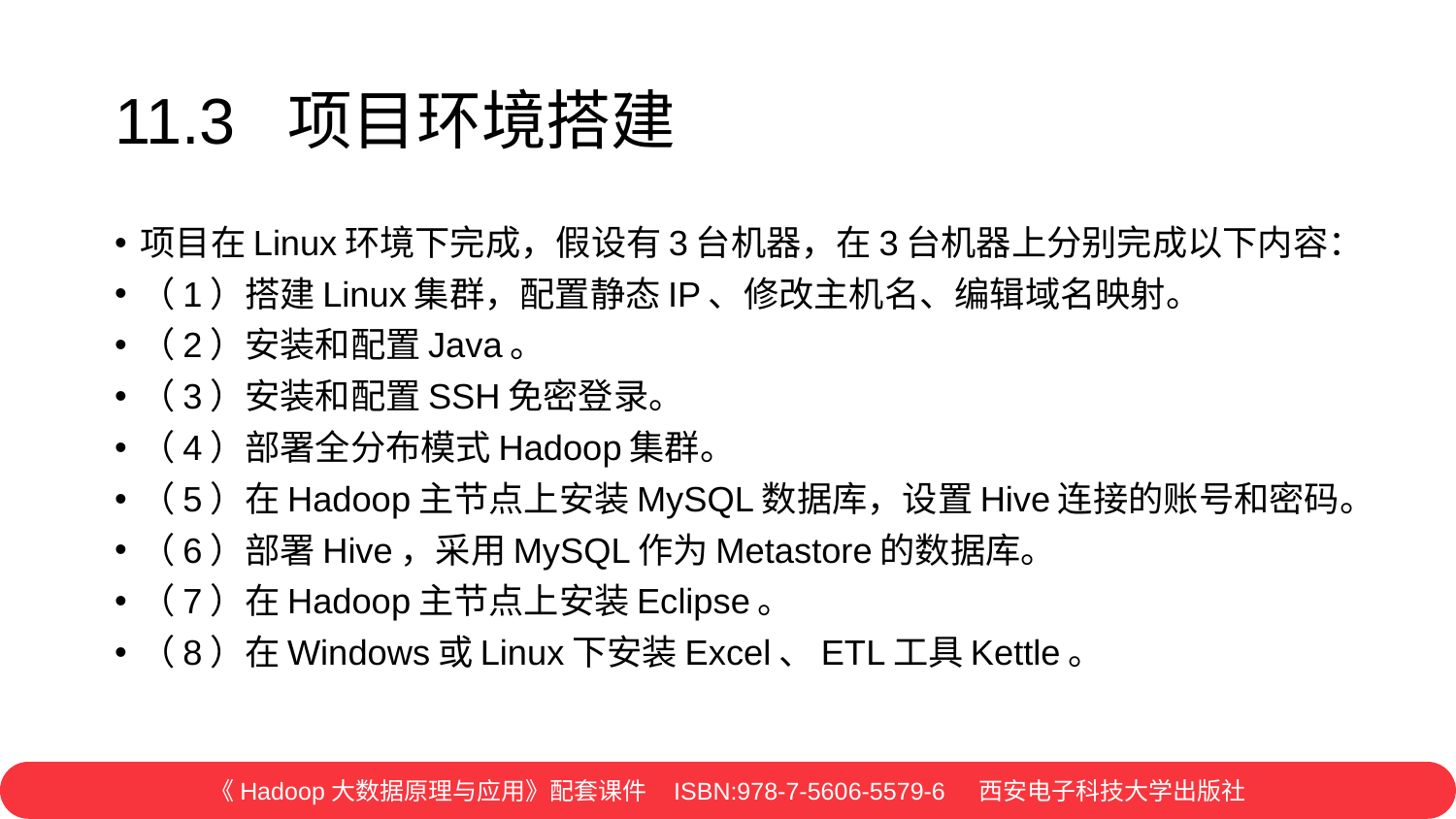

# 11.3  项目环境搭建
项目在Linux环境下完成，假设有3台机器，在3台机器上分别完成以下内容：
（1）搭建Linux集群，配置静态IP、修改主机名、编辑域名映射。
（2）安装和配置Java。
（3）安装和配置SSH免密登录。
（4）部署全分布模式Hadoop集群。
（5）在Hadoop主节点上安装MySQL数据库，设置Hive连接的账号和密码。
（6）部署Hive，采用MySQL作为Metastore的数据库。
（7）在Hadoop主节点上安装Eclipse。
（8）在Windows或Linux下安装Excel、ETL工具Kettle。